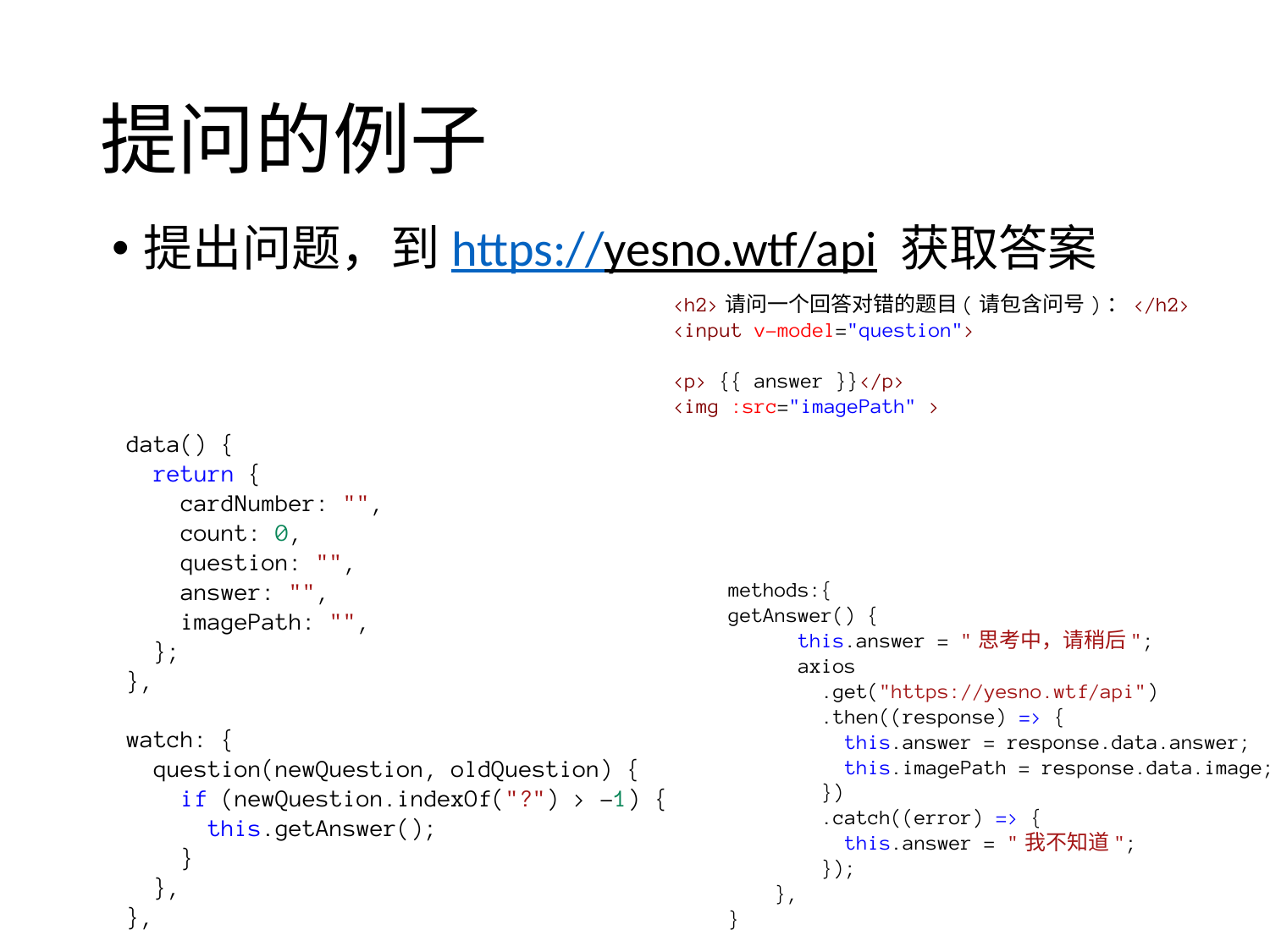

# 提问的例子
提出问题，到https://yesno.wtf/api 获取答案

      <h2>请问一个回答对错的题目(请包含问号)：</h2>
      <input v-model="question">
      <p> {{ answer }}</p>
      <img :src="imagePath" >

  data() {
    return {
      cardNumber: "",
      count: 0,
      question: "",
      answer: "",
      imagePath: "",
    };
  },
  watch: {
    question(newQuestion, oldQuestion) {
      if (newQuestion.indexOf("?") > -1) {
        this.getAnswer();
      }
    },
  },
methods:{
getAnswer() {
      this.answer = "思考中，请稍后";
      axios
        .get("https://yesno.wtf/api")
        .then((response) => {
          this.answer = response.data.answer;
          this.imagePath = response.data.image;
        })
        .catch((error) => {
          this.answer = "我不知道";
        });
    },
}